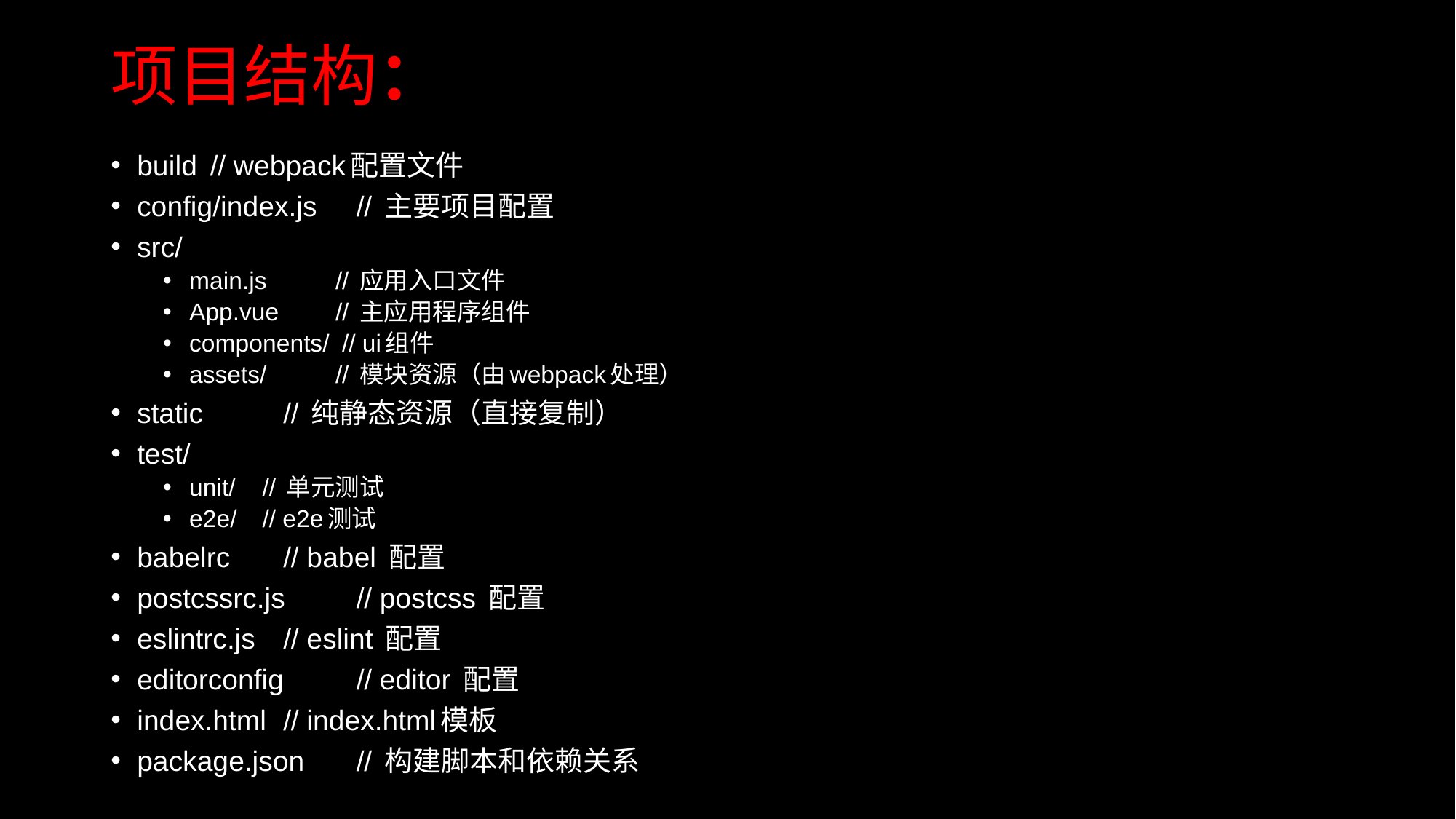

# 项目结构：
build 			// webpack配置文件
config/index.js 	// 主要项目配置
src/
main.js 		// 应用入口文件
App.vue 		// 主应用程序组件
components/	 // ui组件
assets/ 		// 模块资源（由webpack处理）
static 			// 纯静态资源（直接复制）
test/
unit/ 		// 单元测试
e2e/ 		// e2e测试
babelrc 		// babel 配置
postcssrc.js 		// postcss 配置
eslintrc.js 		// eslint 配置
editorconfig 		// editor 配置
index.html 		// index.html模板
package.json 		// 构建脚本和依赖关系